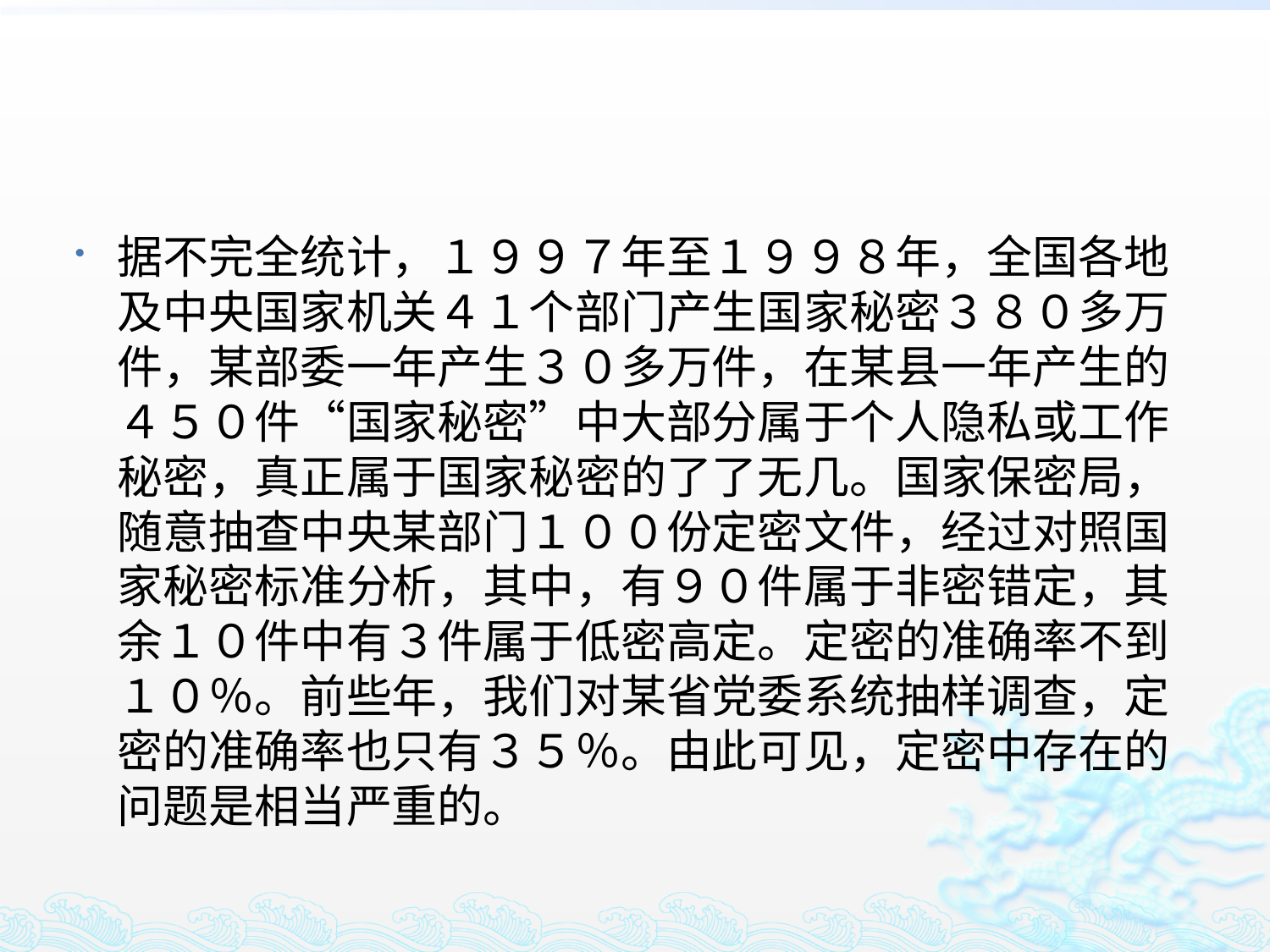

#
据不完全统计，１９９７年至１９９８年，全国各地及中央国家机关４１个部门产生国家秘密３８０多万件，某部委一年产生３０多万件，在某县一年产生的４５０件“国家秘密”中大部分属于个人隐私或工作秘密，真正属于国家秘密的了了无几。国家保密局，随意抽查中央某部门１００份定密文件，经过对照国家秘密标准分析，其中，有９０件属于非密错定，其余１０件中有３件属于低密高定。定密的准确率不到１０％。前些年，我们对某省党委系统抽样调查，定密的准确率也只有３５％。由此可见，定密中存在的问题是相当严重的。